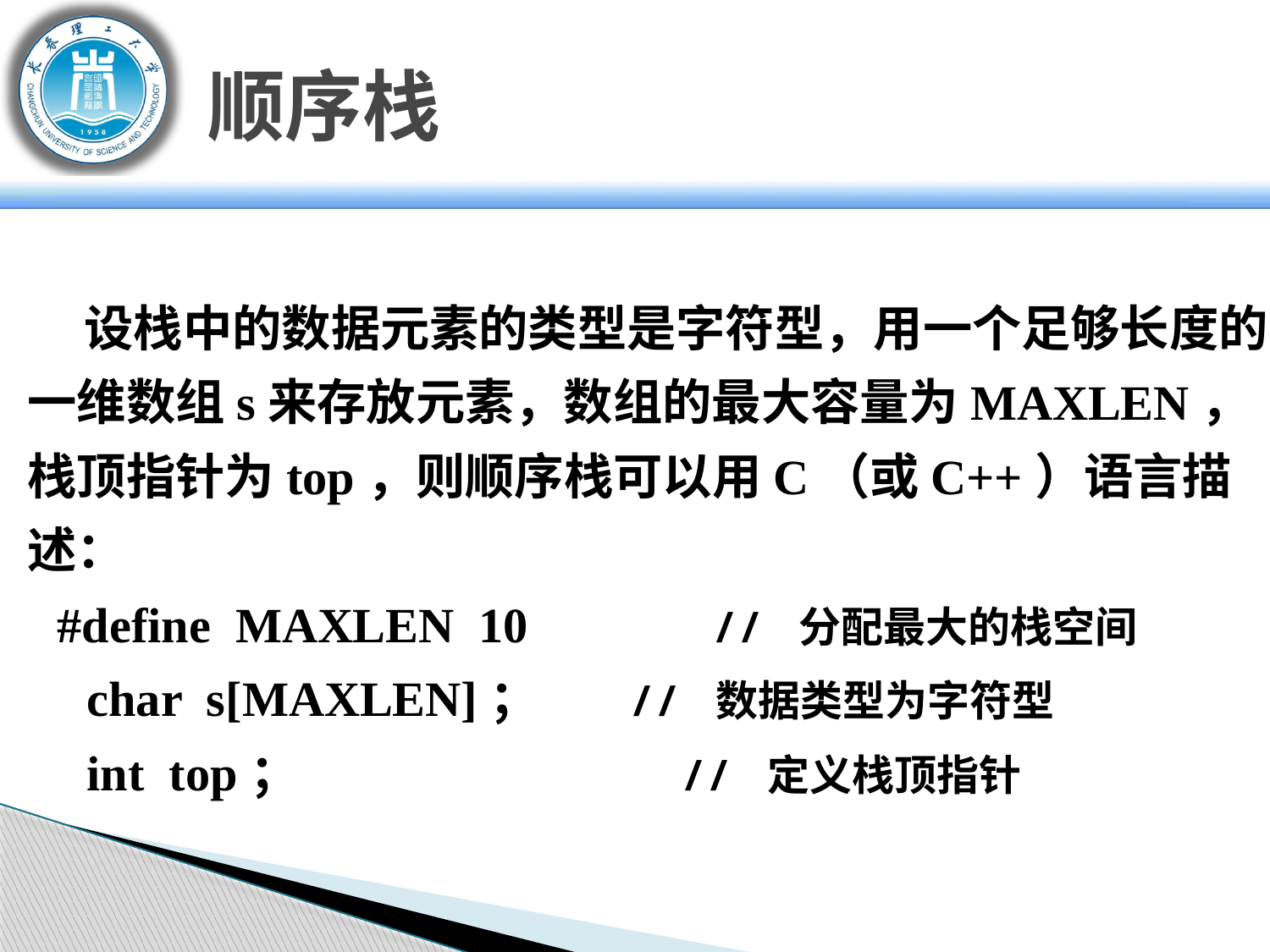

# 顺序栈
    设栈中的数据元素的类型是字符型，用一个足够长度的一维数组s来存放元素，数组的最大容量为MAXLEN，栈顶指针为top，则顺序栈可以用C（或C++）语言描述：
 #define  MAXLEN  10               // 分配最大的栈空间
  char  s[MAXLEN]；       // 数据类型为字符型
  int  top；                                 // 定义栈顶指针